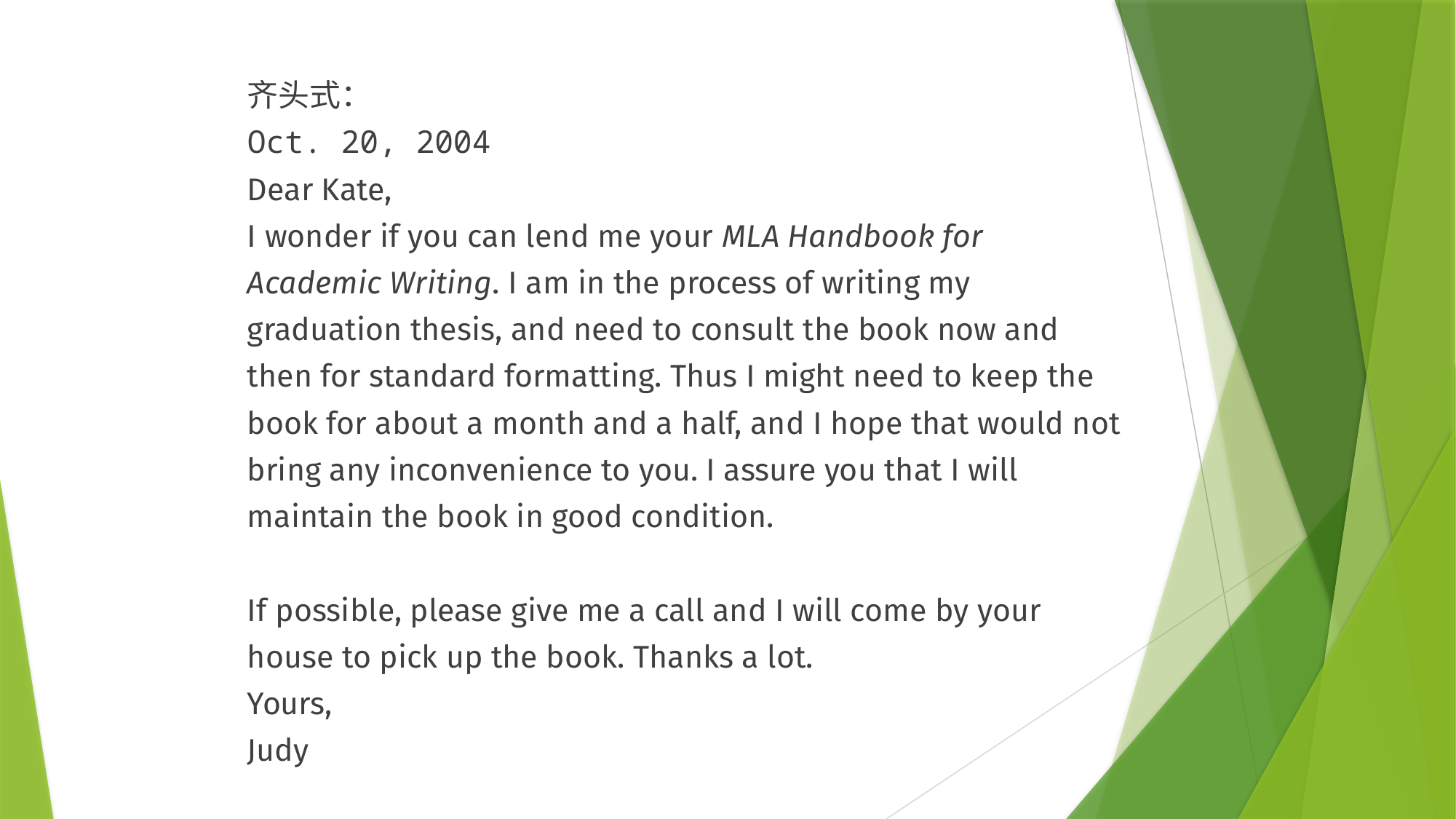

齐头式：
Oct. 20, 2004
Dear Kate,
I wonder if you can lend me your MLA Handbook for
Academic Writing. I am in the process of writing my
graduation thesis, and need to consult the book now and
then for standard formatting. Thus I might need to keep the
book for about a month and a half, and I hope that would not
bring any inconvenience to you. I assure you that I will
maintain the book in good condition.

If possible, please give me a call and I will come by your
house to pick up the book. Thanks a lot.
Yours,
Judy